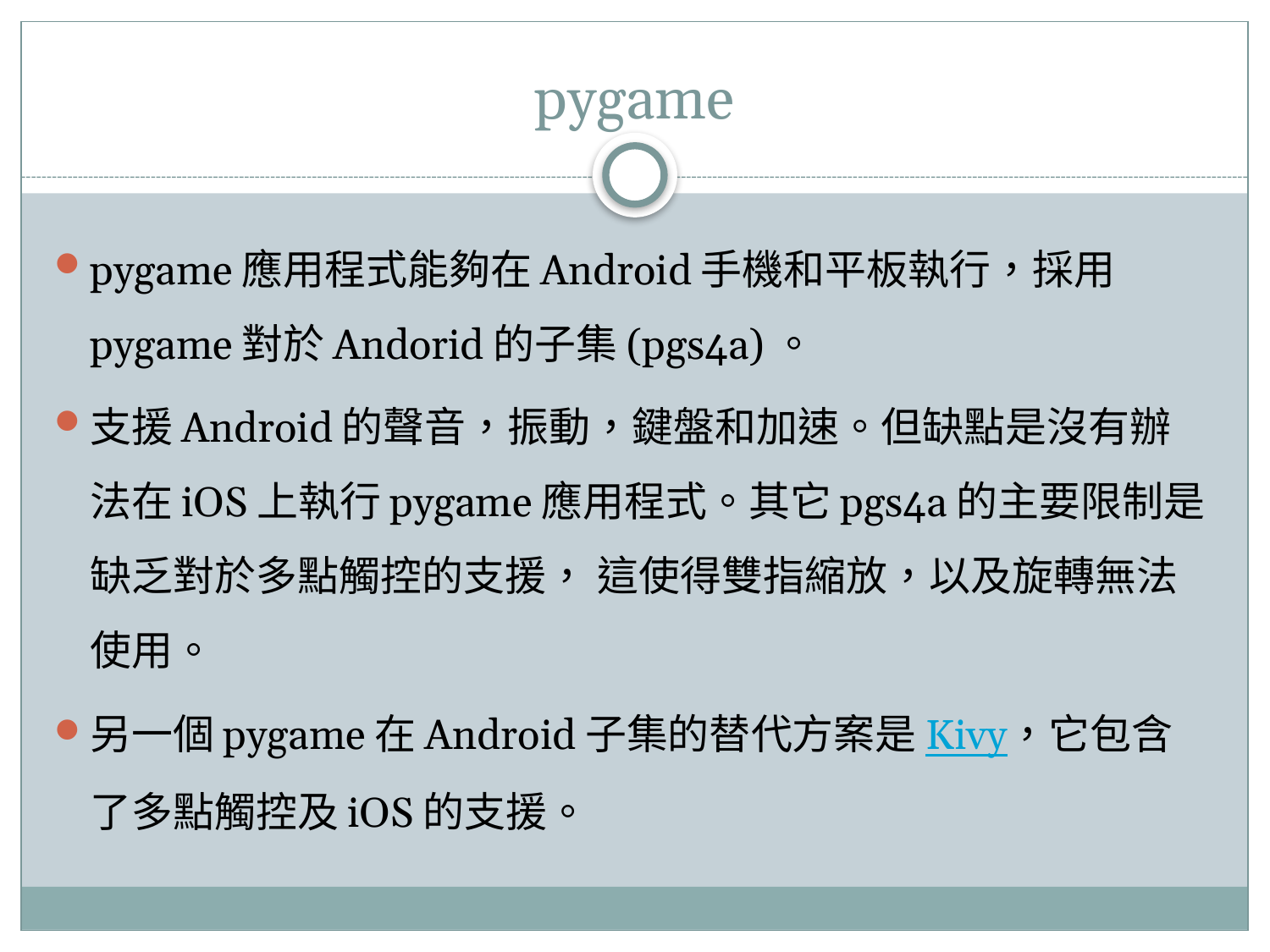

# pygame
pygame應用程式能夠在Android手機和平板執行，採用pygame對於Andorid的子集(pgs4a)。
支援Android的聲音，振動，鍵盤和加速。但缺點是沒有辦法在iOS上執行pygame應用程式。其它pgs4a的主要限制是缺乏對於多點觸控的支援， 這使得雙指縮放，以及旋轉無法使用。
另一個pygame在Android子集的替代方案是Kivy，它包含了多點觸控及iOS的支援。